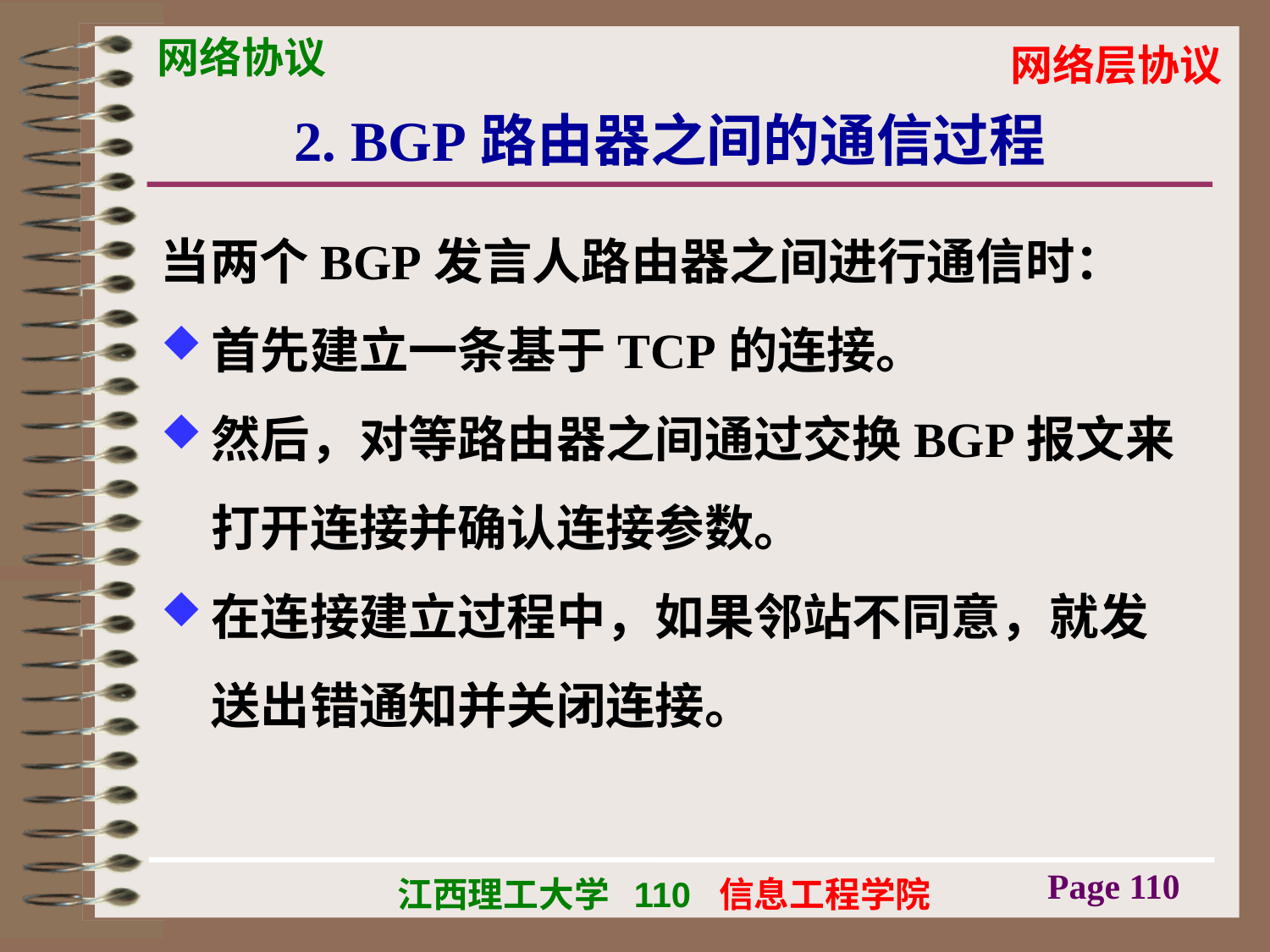

# 2. BGP路由器之间的通信过程
当两个BGP发言人路由器之间进行通信时：
首先建立一条基于TCP的连接。
然后，对等路由器之间通过交换BGP报文来打开连接并确认连接参数。
在连接建立过程中，如果邻站不同意，就发送出错通知并关闭连接。
Page 110